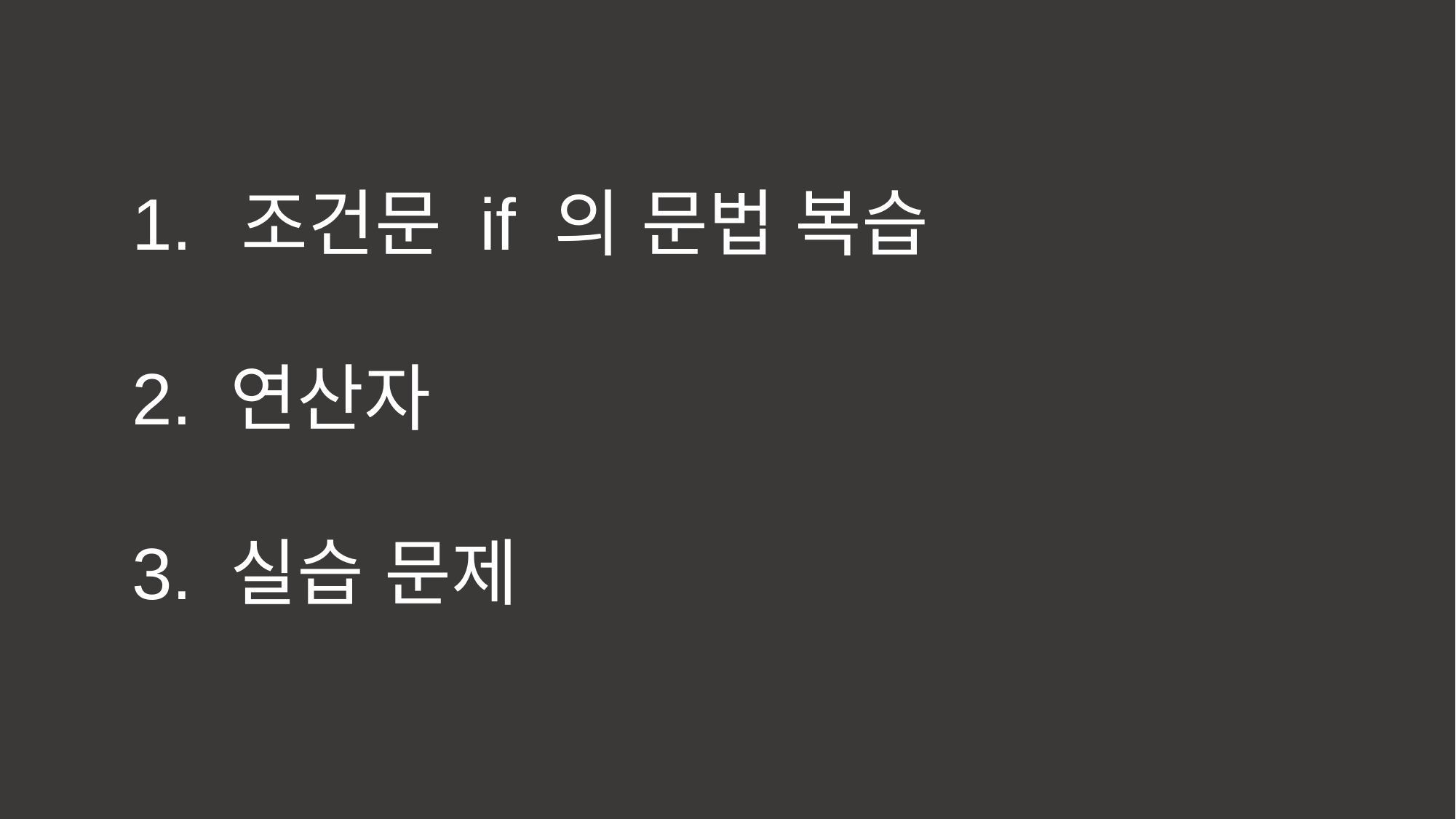

조건문 if 의 문법 복습

2. 연산자

3. 실습 문제